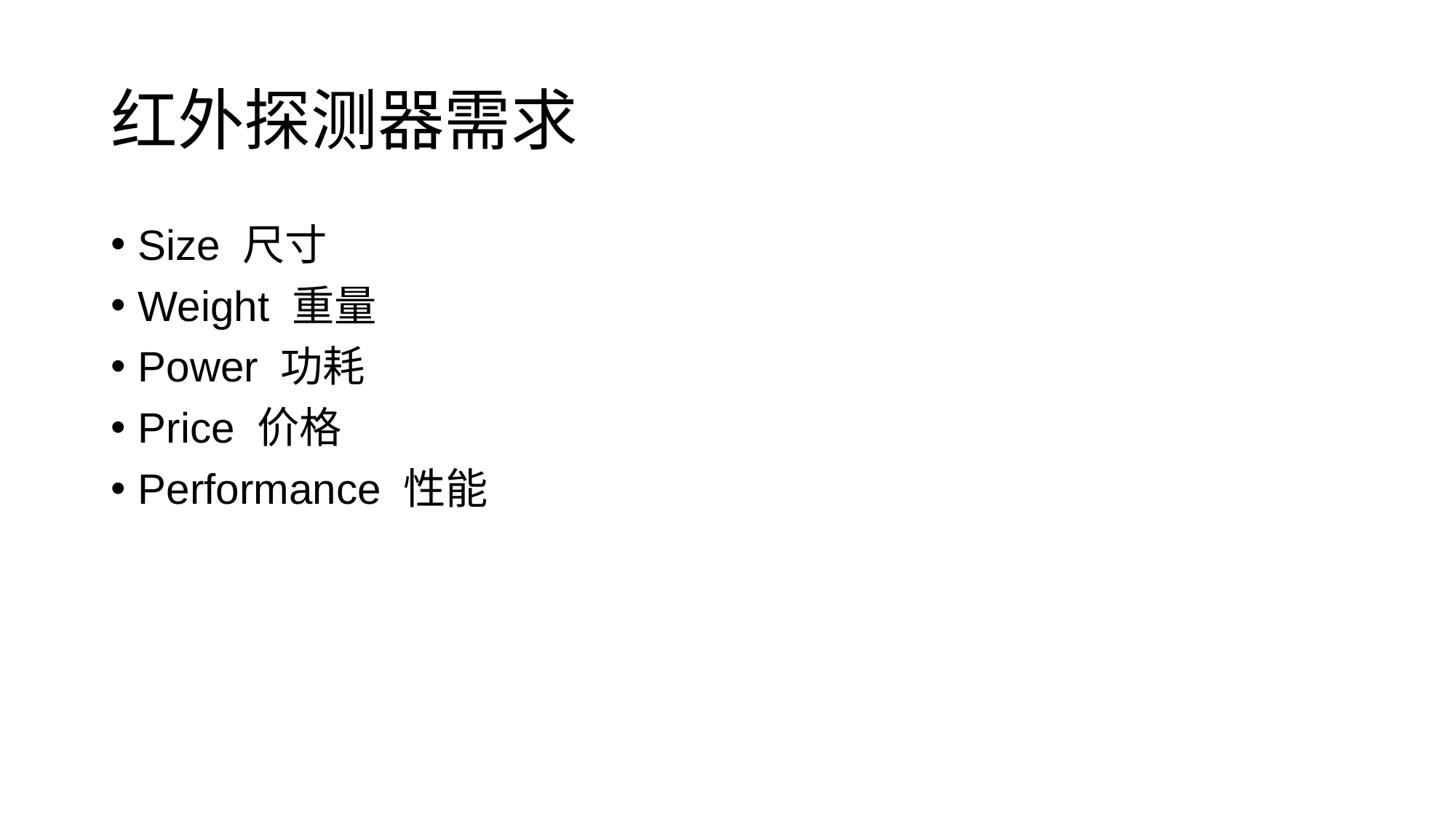

# 红外探测器需求
Size 尺寸
Weight 重量
Power 功耗
Price 价格
Performance 性能